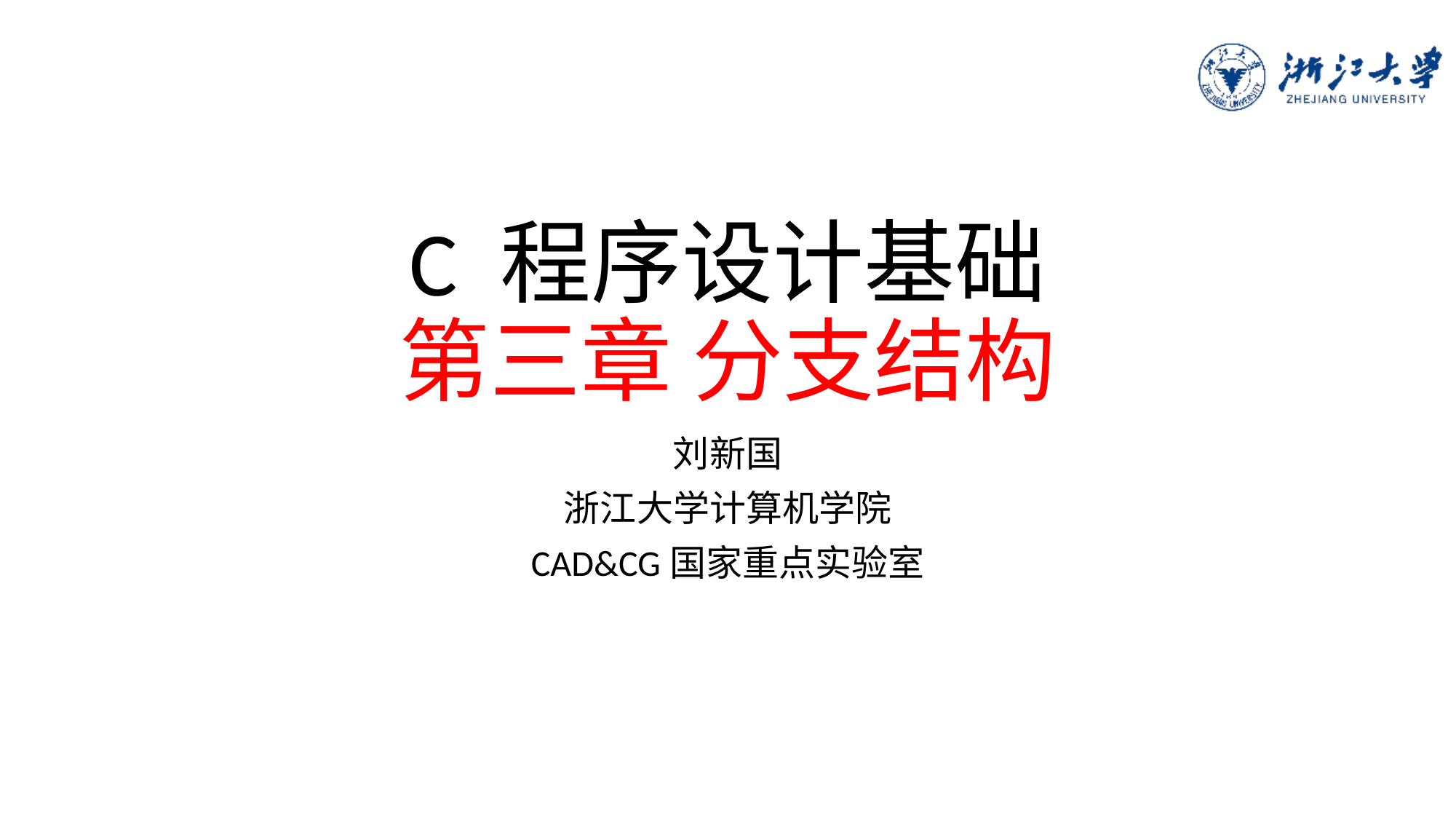

# C 程序设计基础 第三章 分支结构
刘新国
浙江大学计算机学院
CAD&CG国家重点实验室